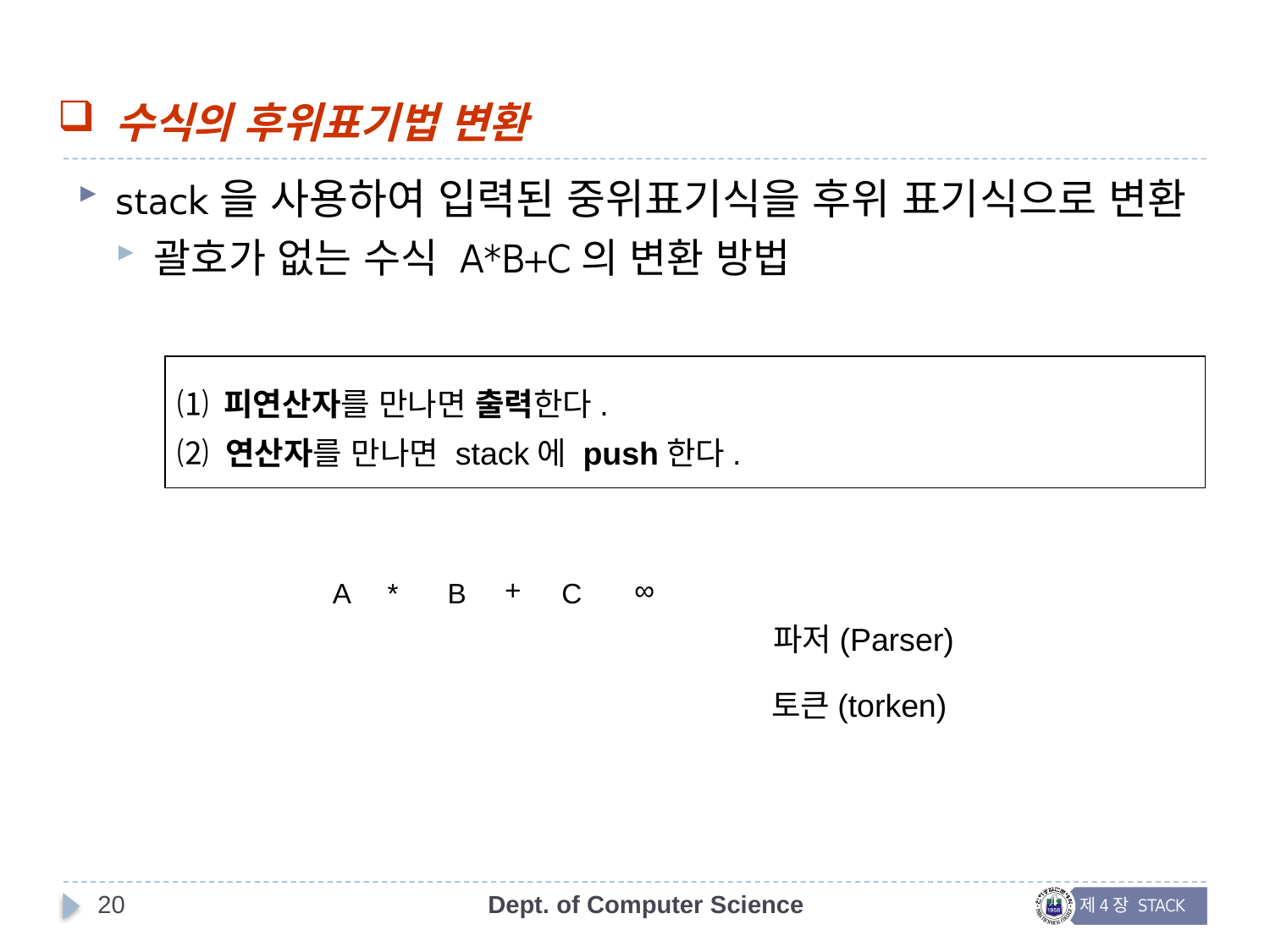

수식의 후위표기법 변환
stack을 사용하여 입력된 중위표기식을 후위 표기식으로 변환
괄호가 없는 수식 A*B+C의 변환 방법

⑴ 피연산자를 만나면 출력한다.
⑵ 연산자를 만나면 stack에 push한다.
+
 ∞
B
 C
A
 *
파저(Parser)
토큰(torken)
20
Dept. of Computer Science